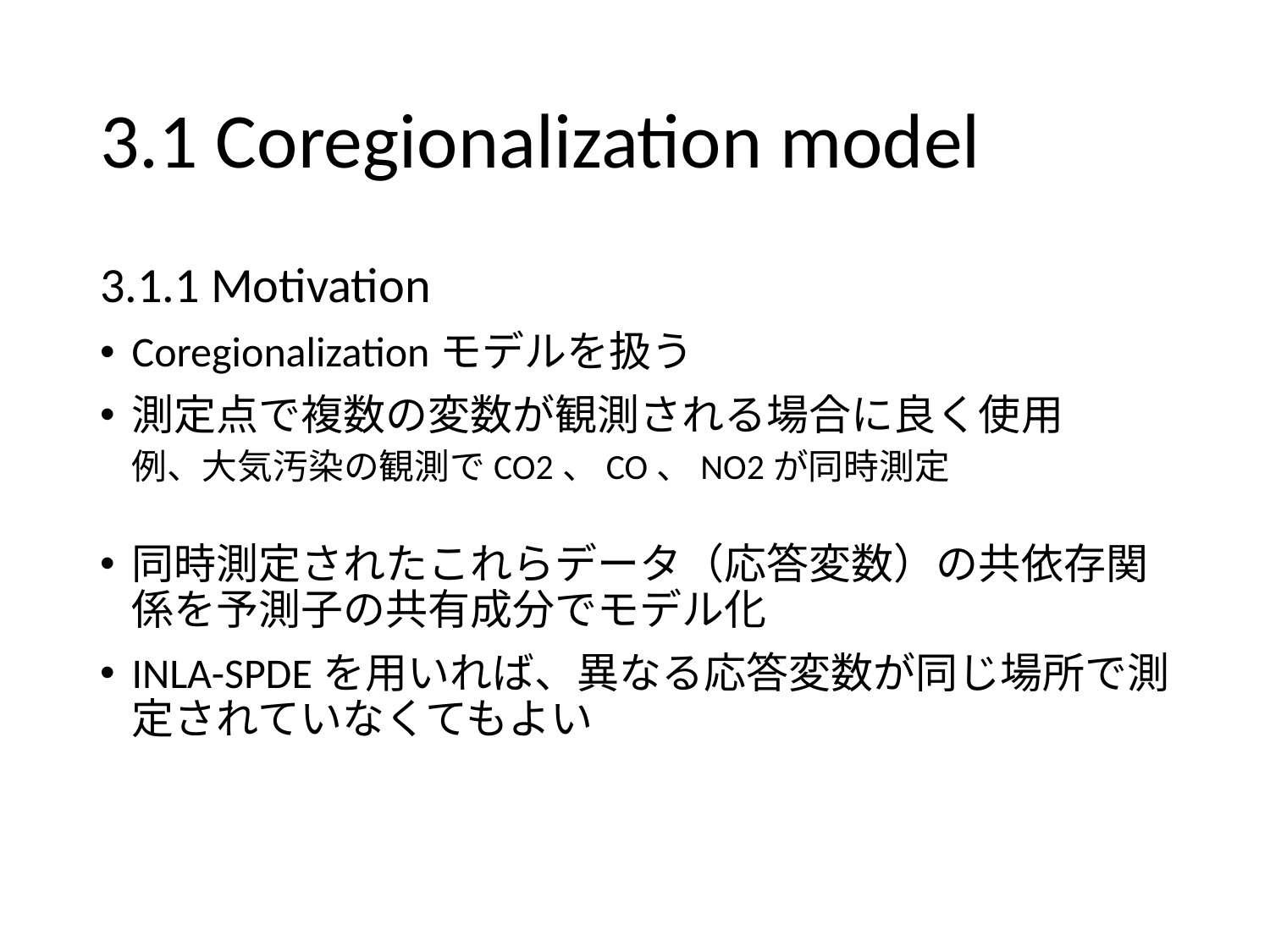

# 3.1 Coregionalization model
3.1.1 Motivation
Coregionalizationモデルを扱う
測定点で複数の変数が観測される場合に良く使用
例、大気汚染の観測でCO2、CO、NO2が同時測定
同時測定されたこれらデータ（応答変数）の共依存関係を予測子の共有成分でモデル化
INLA-SPDEを用いれば、異なる応答変数が同じ場所で測定されていなくてもよい